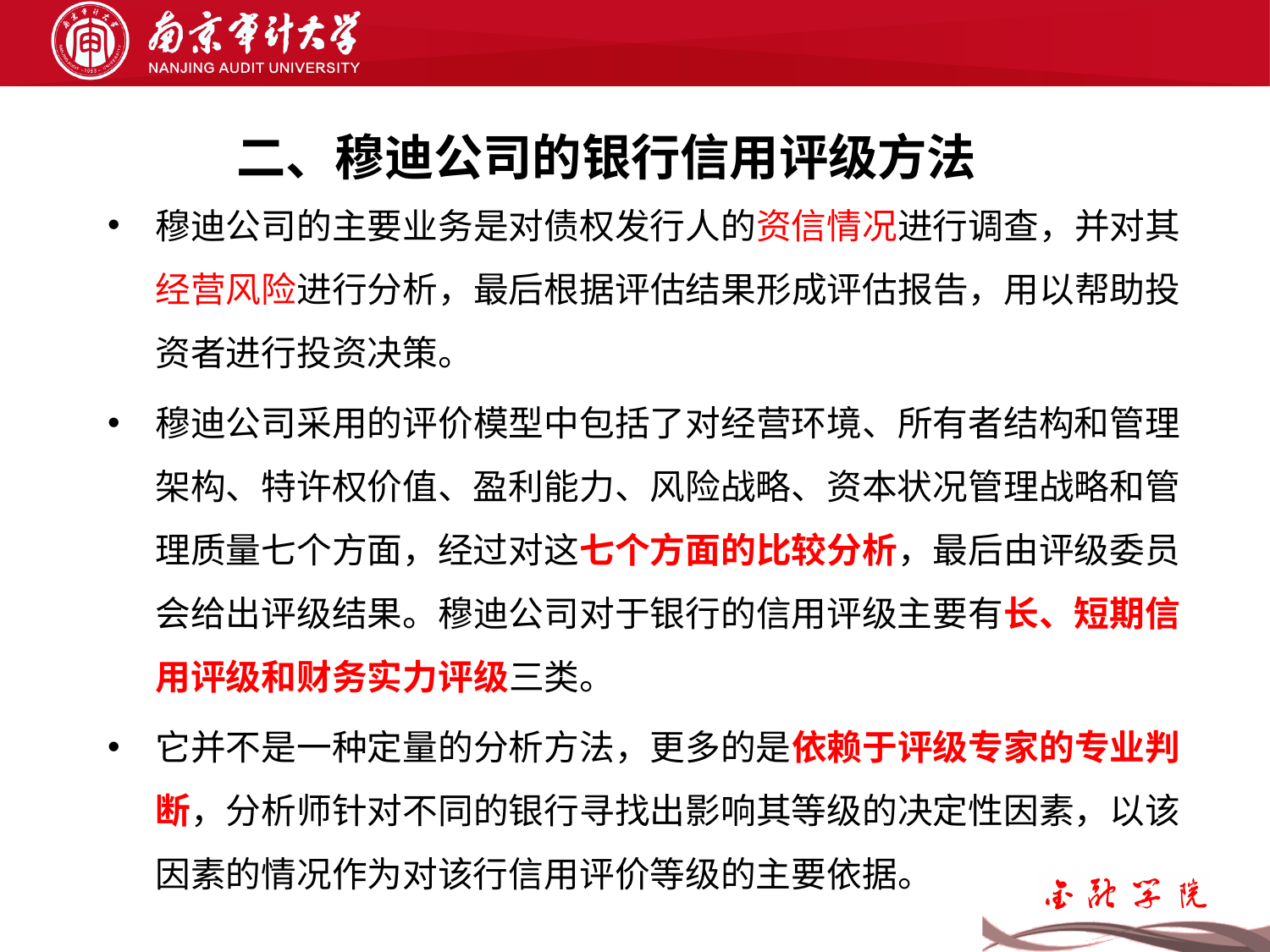

# 二、穆迪公司的银行信用评级方法
穆迪公司的主要业务是对债权发行人的资信情况进行调查，并对其经营风险进行分析，最后根据评估结果形成评估报告，用以帮助投资者进行投资决策。
穆迪公司采用的评价模型中包括了对经营环境、所有者结构和管理架构、特许权价值、盈利能力、风险战略、资本状况管理战略和管理质量七个方面，经过对这七个方面的比较分析，最后由评级委员会给出评级结果。穆迪公司对于银行的信用评级主要有长、短期信用评级和财务实力评级三类。
它并不是一种定量的分析方法，更多的是依赖于评级专家的专业判断，分析师针对不同的银行寻找出影响其等级的决定性因素，以该因素的情况作为对该行信用评价等级的主要依据。